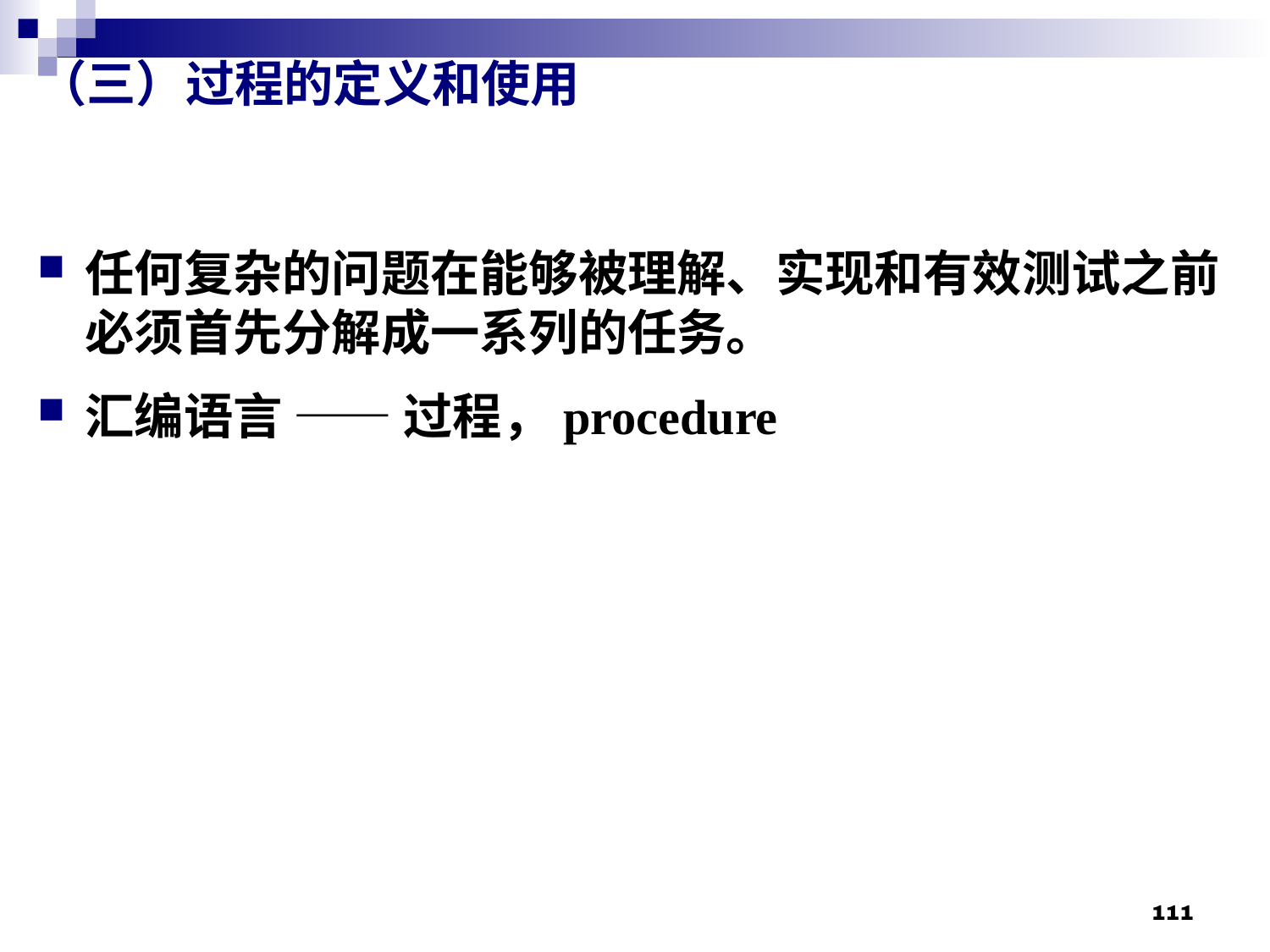

# （三）过程的定义和使用
任何复杂的问题在能够被理解、实现和有效测试之前必须首先分解成一系列的任务。
汇编语言 —— 过程，procedure
111